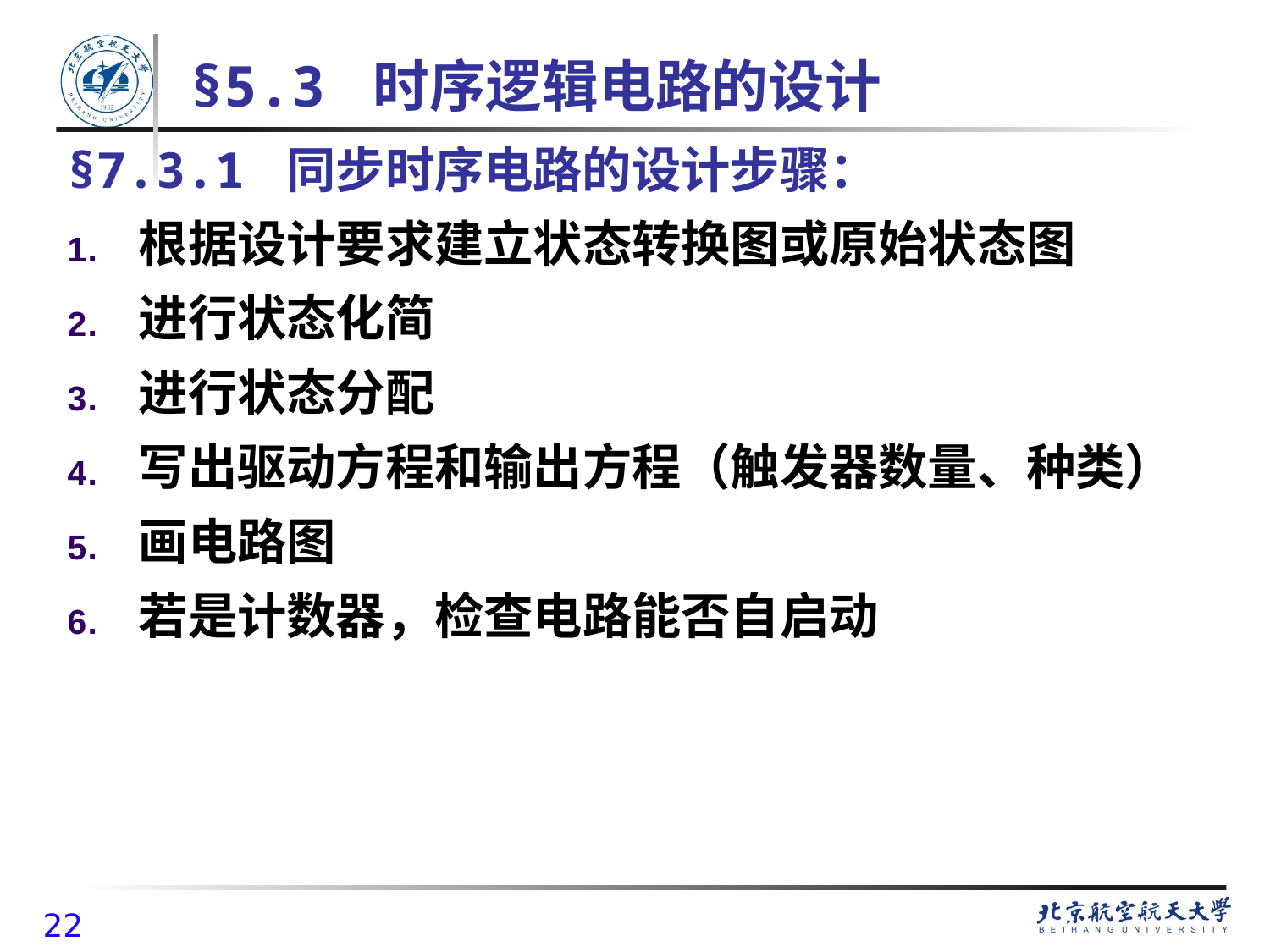

# §5.3 时序逻辑电路的设计
§7.3.1 同步时序电路的设计步骤：
根据设计要求建立状态转换图或原始状态图
进行状态化简
进行状态分配
写出驱动方程和输出方程（触发器数量、种类）
画电路图
若是计数器，检查电路能否自启动
22